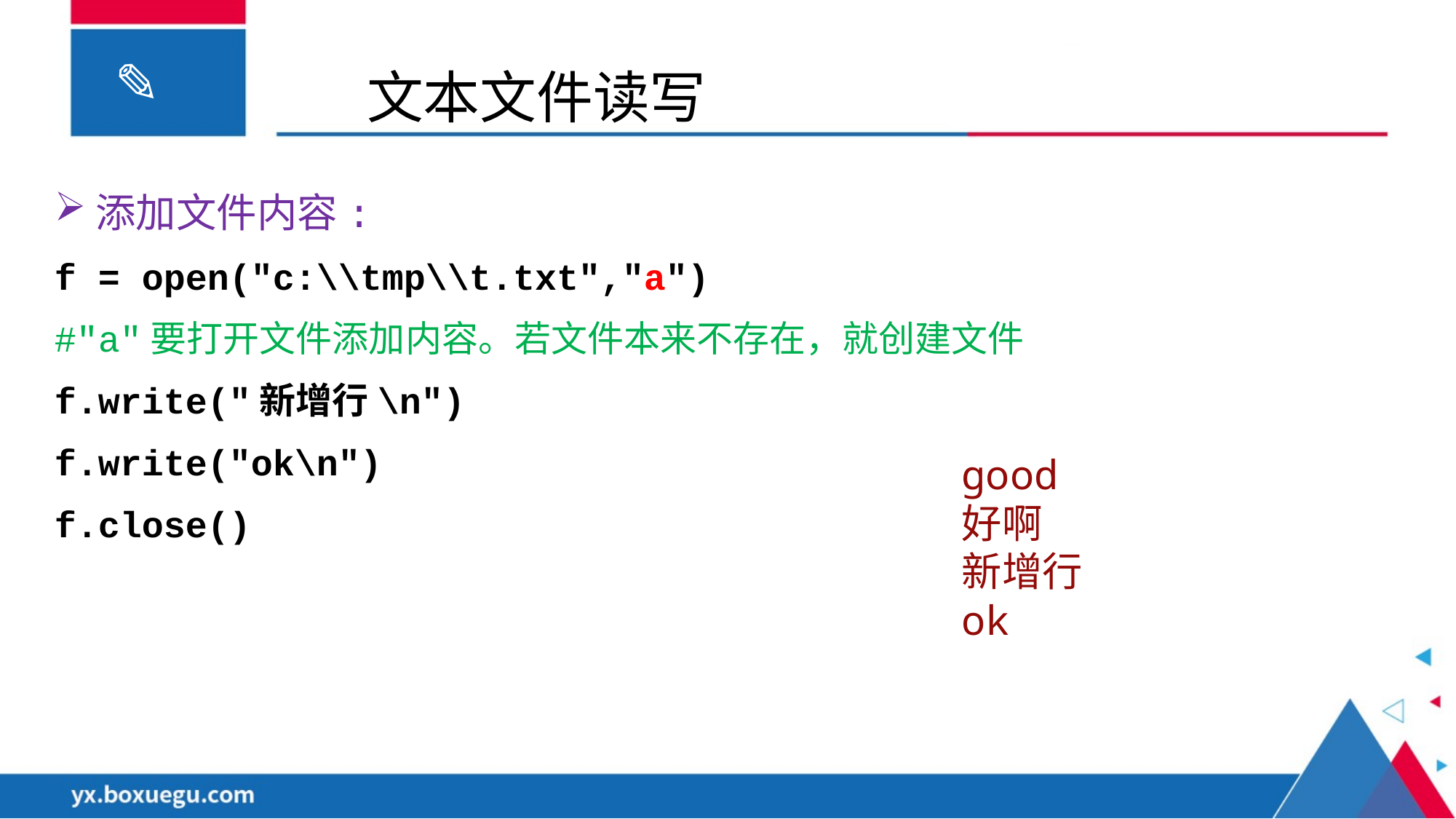

# 文本文件读写
添加文件内容:
f = open("c:\\tmp\\t.txt","a")
#"a"要打开文件添加内容。若文件本来不存在，就创建文件
f.write("新增行\n")
f.write("ok\n")
f.close()

good
好啊
新增行
ok